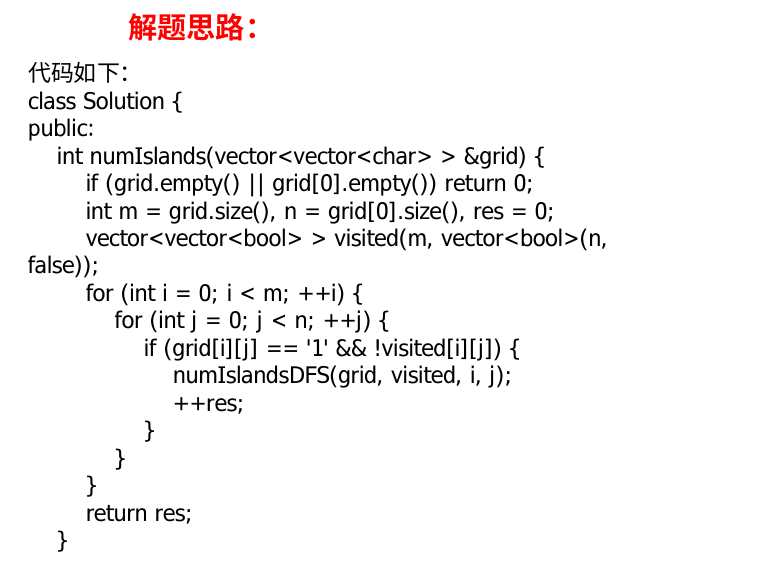

# 解题思路：
代码如下：
class Solution {
public:
    int numIslands(vector<vector<char> > &grid) {
        if (grid.empty() || grid[0].empty()) return 0;
        int m = grid.size(), n = grid[0].size(), res = 0;
        vector<vector<bool> > visited(m, vector<bool>(n, false));
        for (int i = 0; i < m; ++i) {
            for (int j = 0; j < n; ++j) {
                if (grid[i][j] == '1' && !visited[i][j]) {
                    numIslandsDFS(grid, visited, i, j);
                    ++res;
                }
            }
        }
        return res;
    }